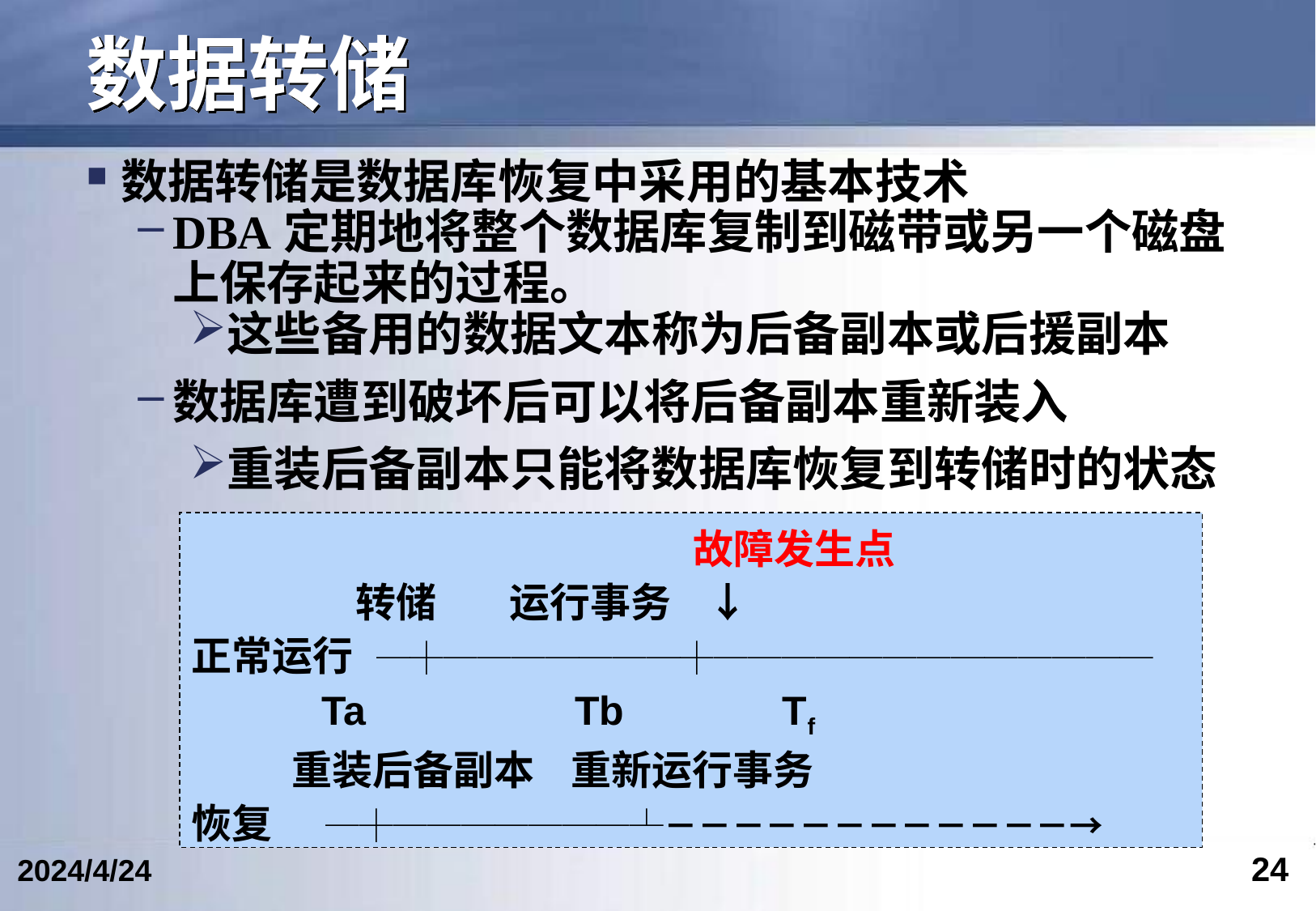

# 数据转储
数据转储是数据库恢复中采用的基本技术
DBA定期地将整个数据库复制到磁带或另一个磁盘上保存起来的过程。
这些备用的数据文本称为后备副本或后援副本
数据库遭到破坏后可以将后备副本重新装入
重装后备副本只能将数据库恢复到转储时的状态
                                                     			 故障发生点
                 转储        运行事务    ↓
正常运行   ─┼───────┼─────────────
              Ta      　　　Tb              Tf
            重装后备副本    重新运行事务
恢复       ─┼───────┴－－－－－－－－－－－－→

24
2024/4/24